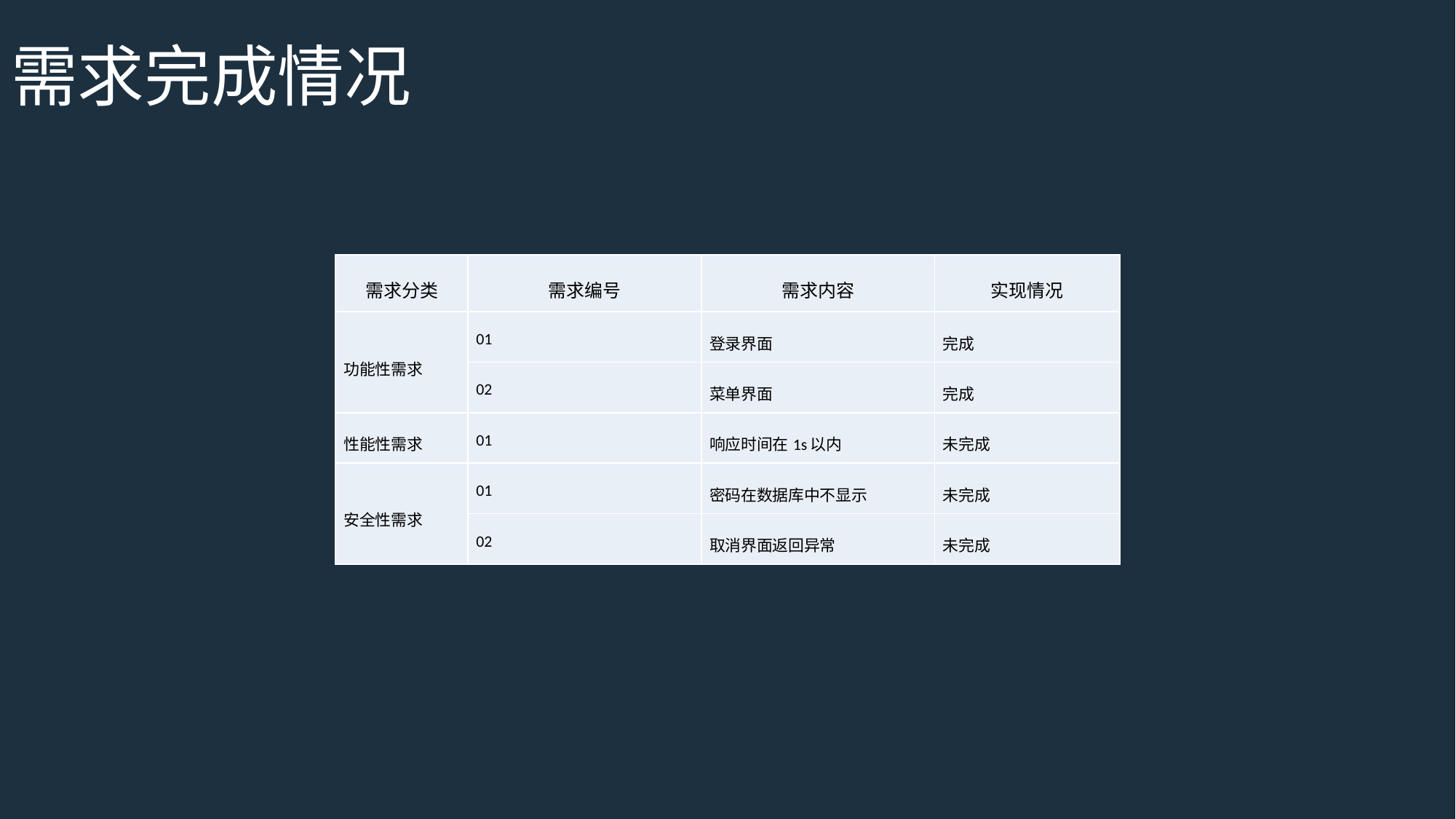

# 需求完成情况
| 需求分类 | 需求编号 | 需求内容 | 实现情况 |
| --- | --- | --- | --- |
| 功能性需求 | 01 | 登录界面 | 完成 |
|  | 02 | 菜单界面 | 完成 |
| 性能性需求 | 01 | 响应时间在1s以内 | 未完成 |
| 安全性需求 | 01 | 密码在数据库中不显示 | 未完成 |
|  | 02 | 取消界面返回异常 | 未完成 |